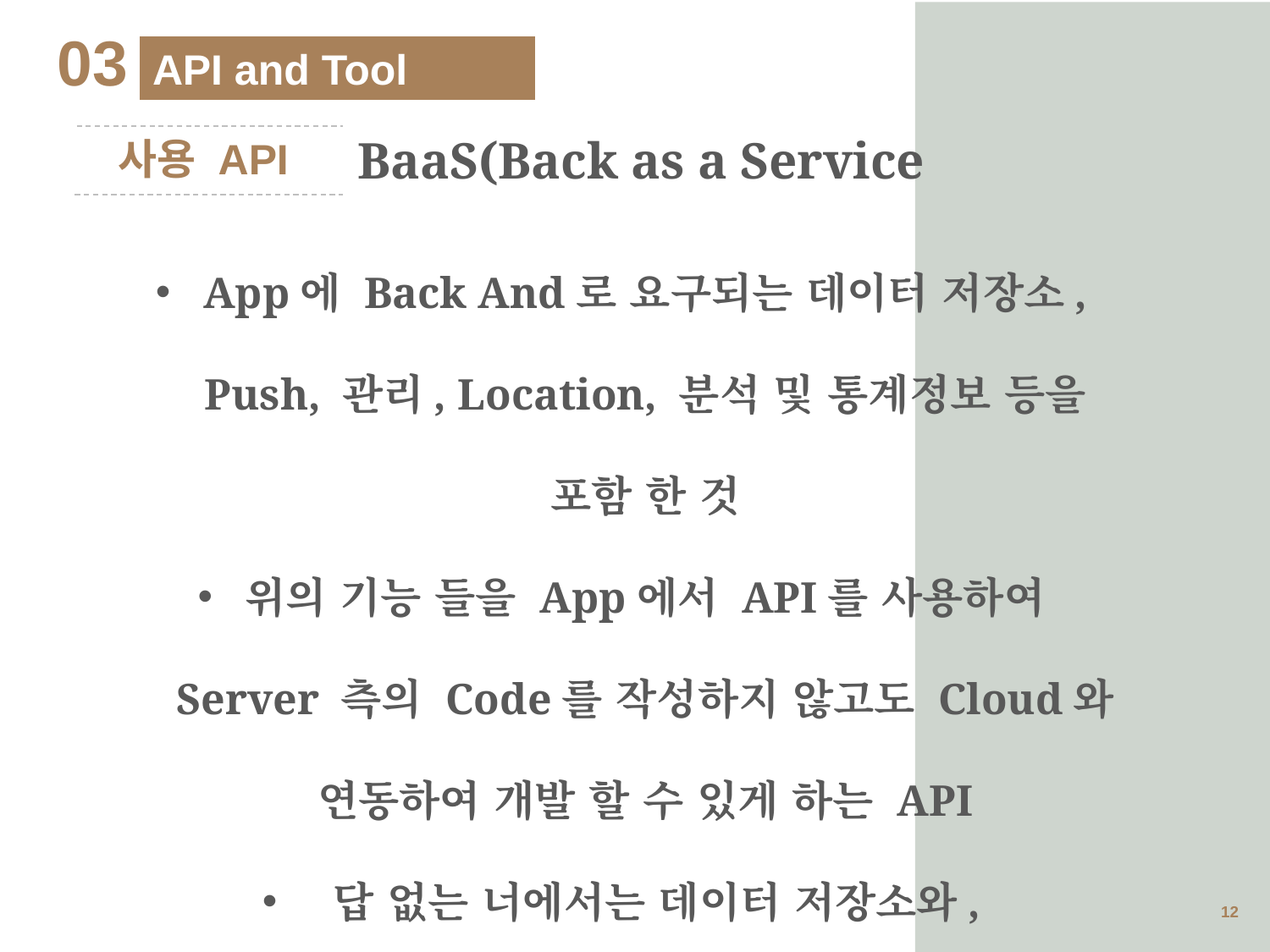

03
API and Tool
BaaS(Back as a Service
  사용 API
App에 Back And로 요구되는 데이터 저장소, Push, 관리, Location, 분석 및 통계정보 등을 포함 한 것
위의 기능 들을 App에서 API를 사용하여 Server 측의 Code를 작성하지 않고도 Cloud와 연동하여 개발 할 수 있게 하는 API
 답 없는 너에서는 데이터 저장소와, Push(Massage)를 사용 할 것
12